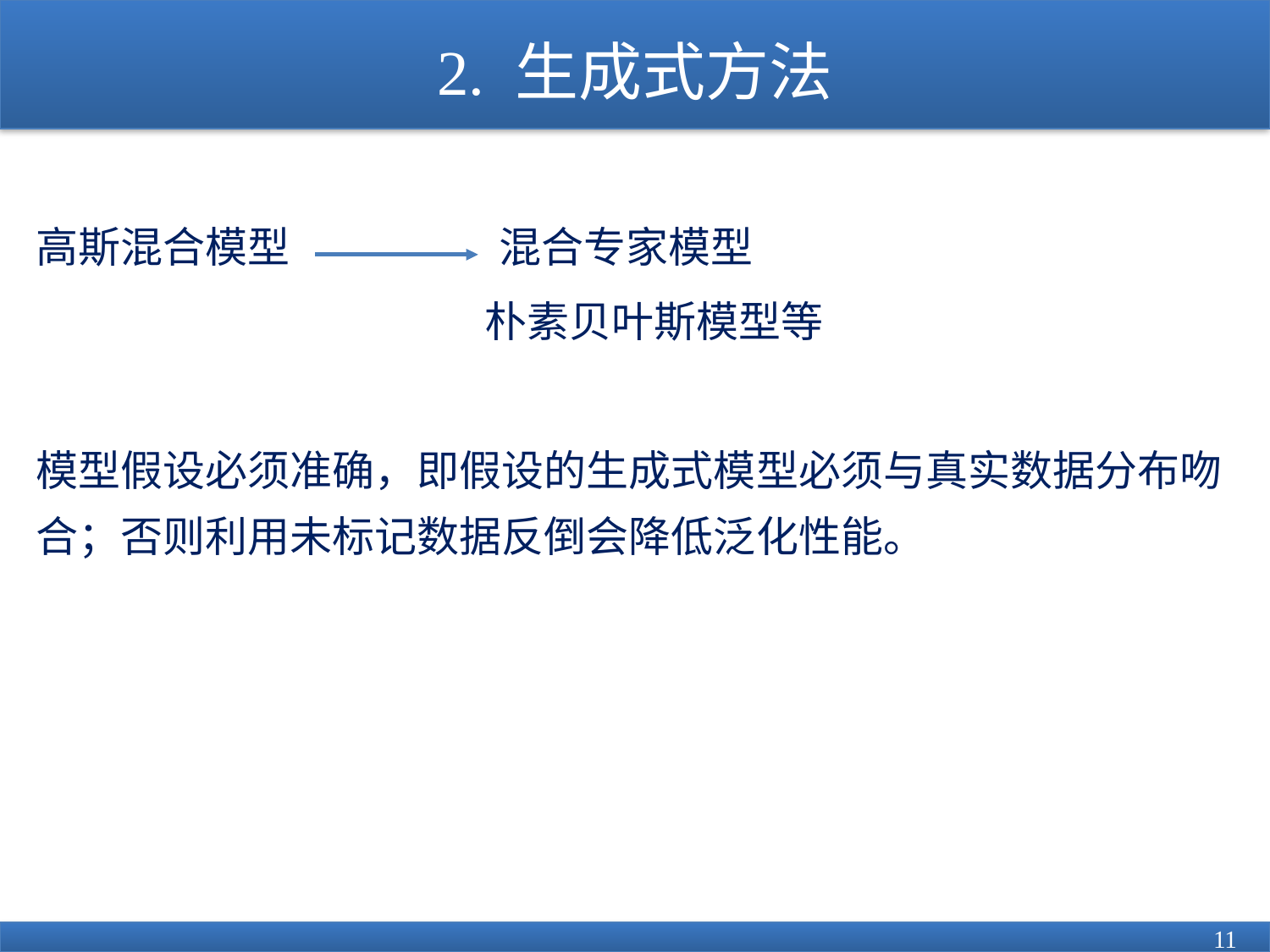

# 2. 生成式方法

高斯混合模型                      混合专家模型
                                              朴素贝叶斯模型等

模型假设必须准确，即假设的生成式模型必须与真实数据分布吻合；否则利用未标记数据反倒会降低泛化性能。

11